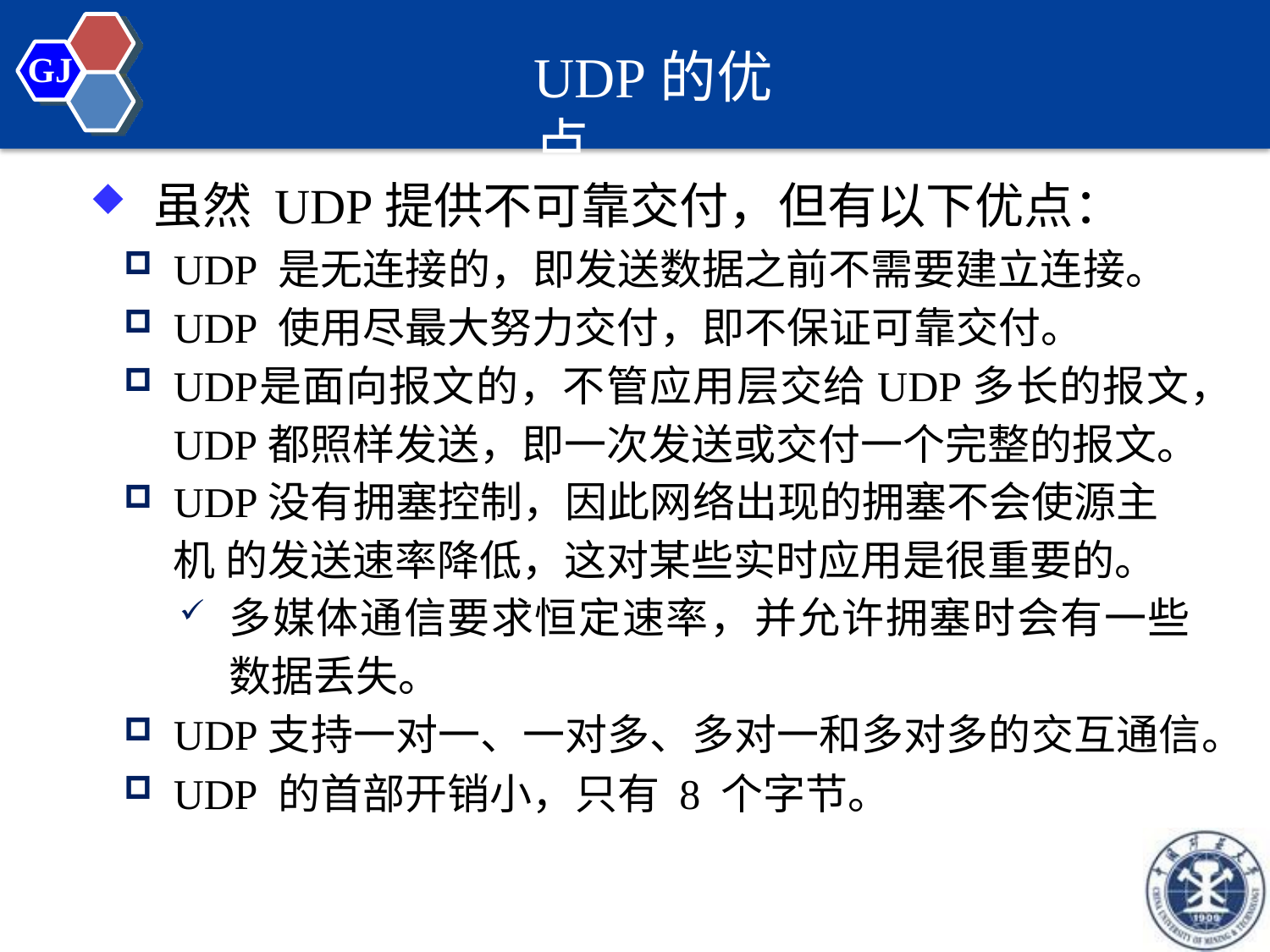

# UDP的优点
GJ
虽然 UDP提供不可靠交付，但有以下优点：
UDP 是无连接的，即发送数据之前不需要建立连接。
UDP 使用尽最大努力交付，即不保证可靠交付。
UDP	是面向报文的，不管应用层交给UDP多长的报文，
UDP都照样发送，即一次发送或交付一个完整的报文。
UDP没有拥塞控制，因此网络出现的拥塞不会使源主机 的发送速率降低，这对某些实时应用是很重要的。
多媒体通信要求恒定速率，并允许拥塞时会有一些
数据丢失。
UDP支持一对一、一对多、多对一和多对多的交互通信。
UDP 的首部开销小，只有 8 个字节。